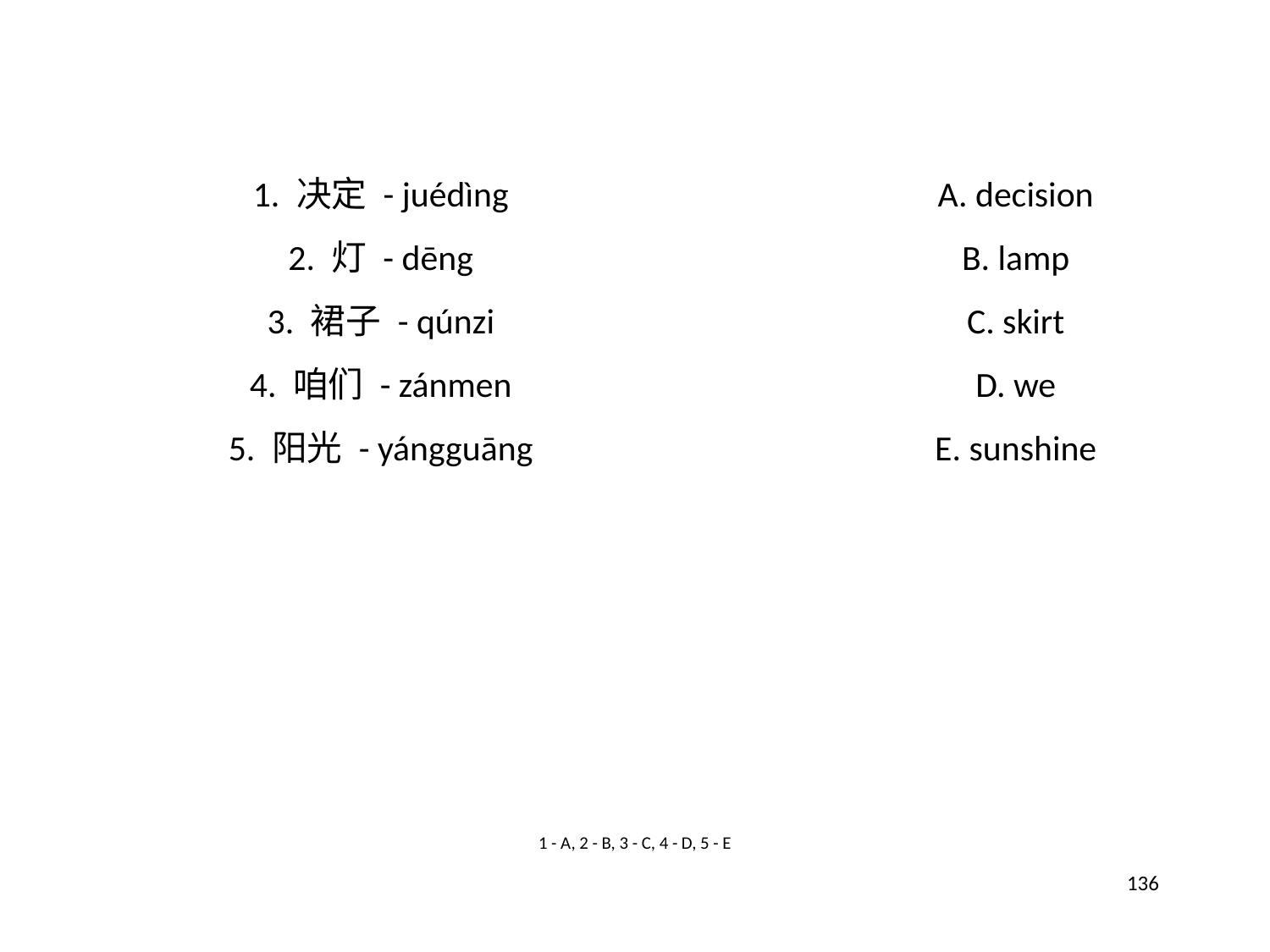

1. 决定 - juédìng

A. decision

2. 灯 - dēng

B. lamp

3. 裙子 - qúnzi

C. skirt

4. 咱们 - zánmen

D. we

5. 阳光 - yángguāng

E. sunshine
1 - A, 2 - B, 3 - C, 4 - D, 5 - E

136